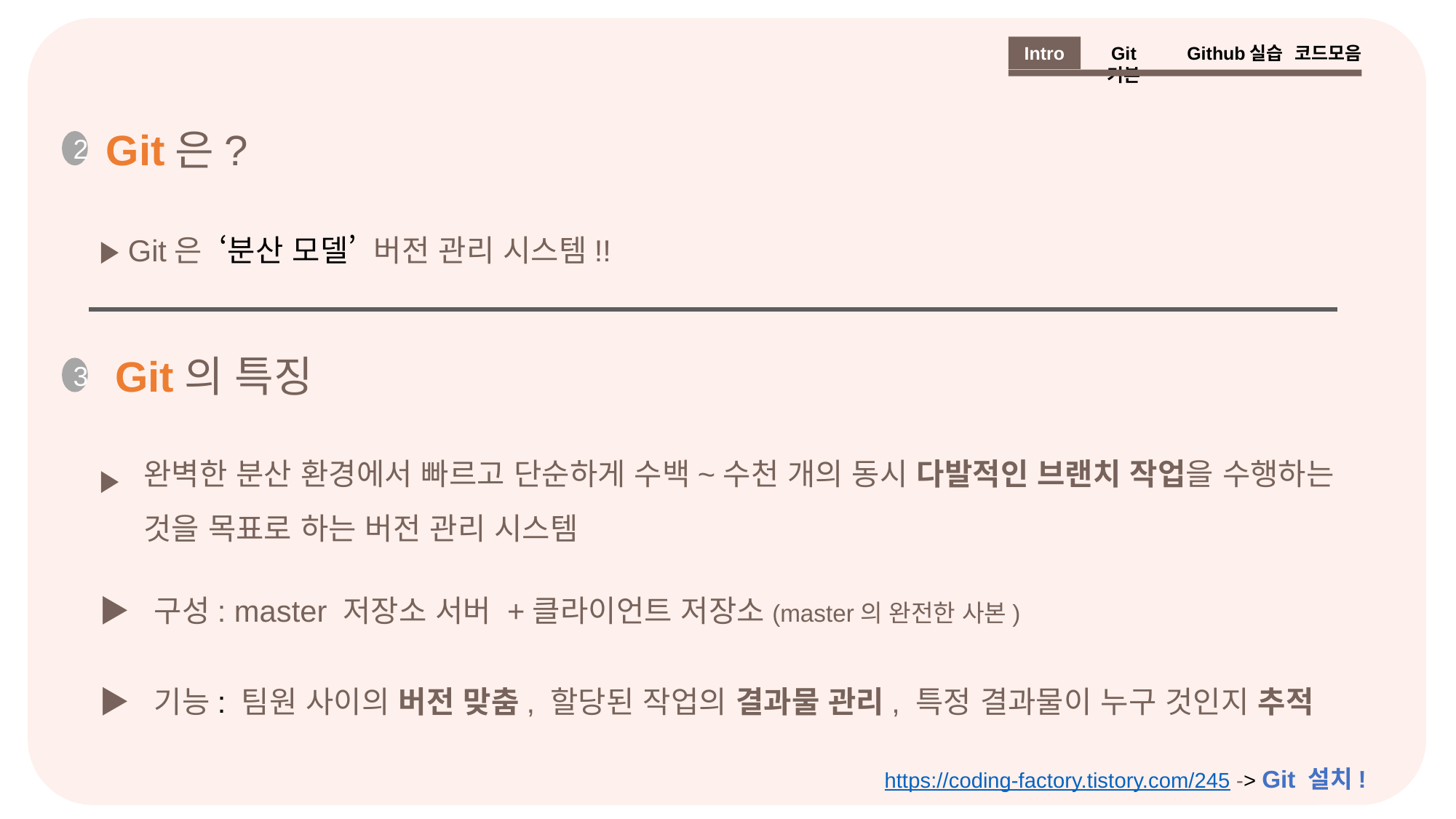

Intro
Git 기본
Github실습
코드모음

Git은?
2
▶ Git은  ‘분산 모델’  버전 관리 시스템!!
Git의 특징
3
완벽한 분산 환경에서 빠르고 단순하게 수백~수천 개의 동시 다발적인 브랜치 작업을 수행하는 것을 목표로 하는 버전 관리 시스템
▶
▶  구성: master 저장소 서버 +클라이언트 저장소(master의 완전한 사본)
▶  기능: 팀원 사이의 버전 맞춤, 할당된 작업의 결과물 관리, 특정 결과물이 누구 것인지 추적
https://coding-factory.tistory.com/245 -> Git 설치!